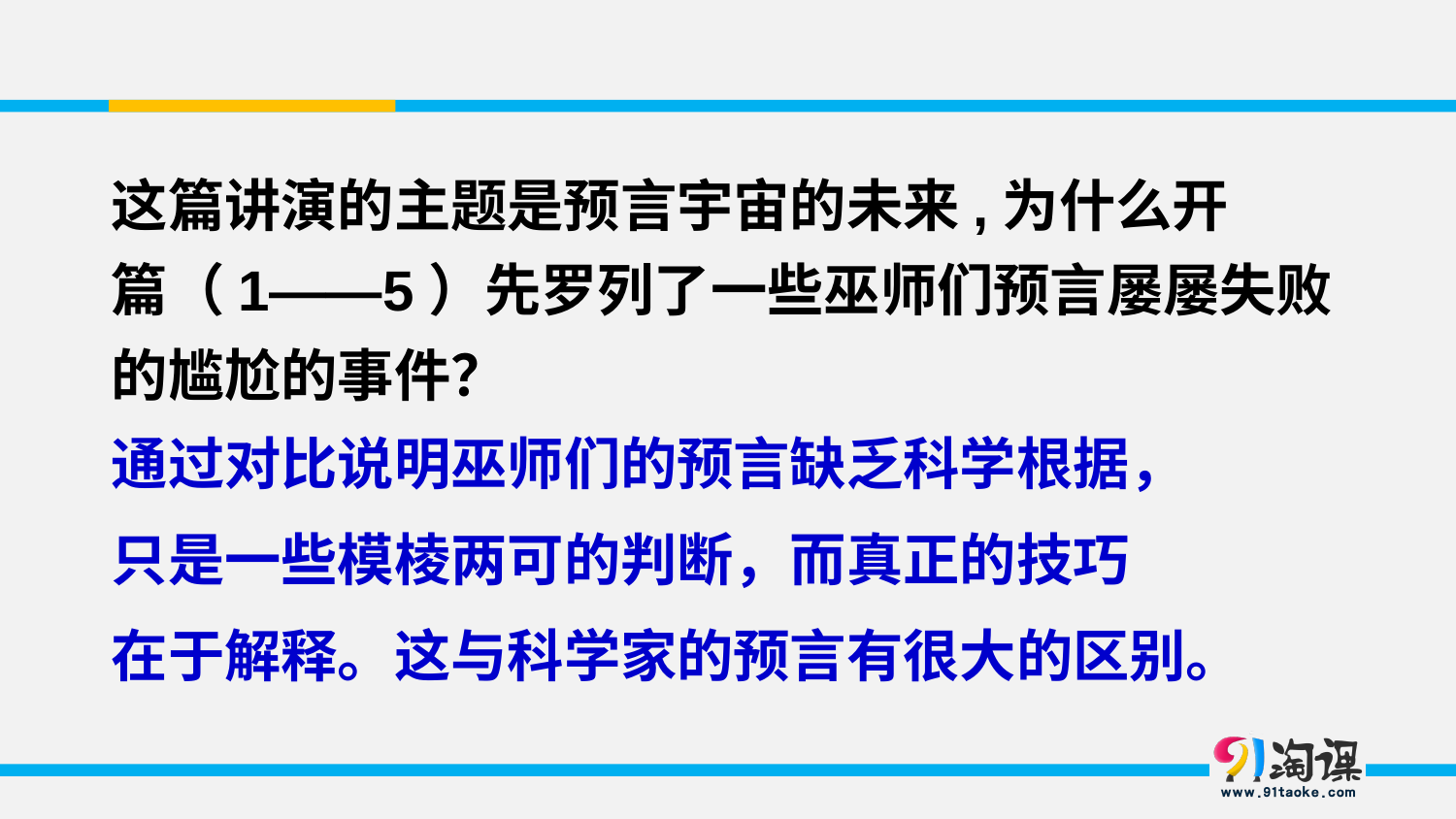

这篇讲演的主题是预言宇宙的未来,为什么开
篇（1——5）先罗列了一些巫师们预言屡屡失败
的尴尬的事件？
通过对比说明巫师们的预言缺乏科学根据，
只是一些模棱两可的判断，而真正的技巧
在于解释。这与科学家的预言有很大的区别。